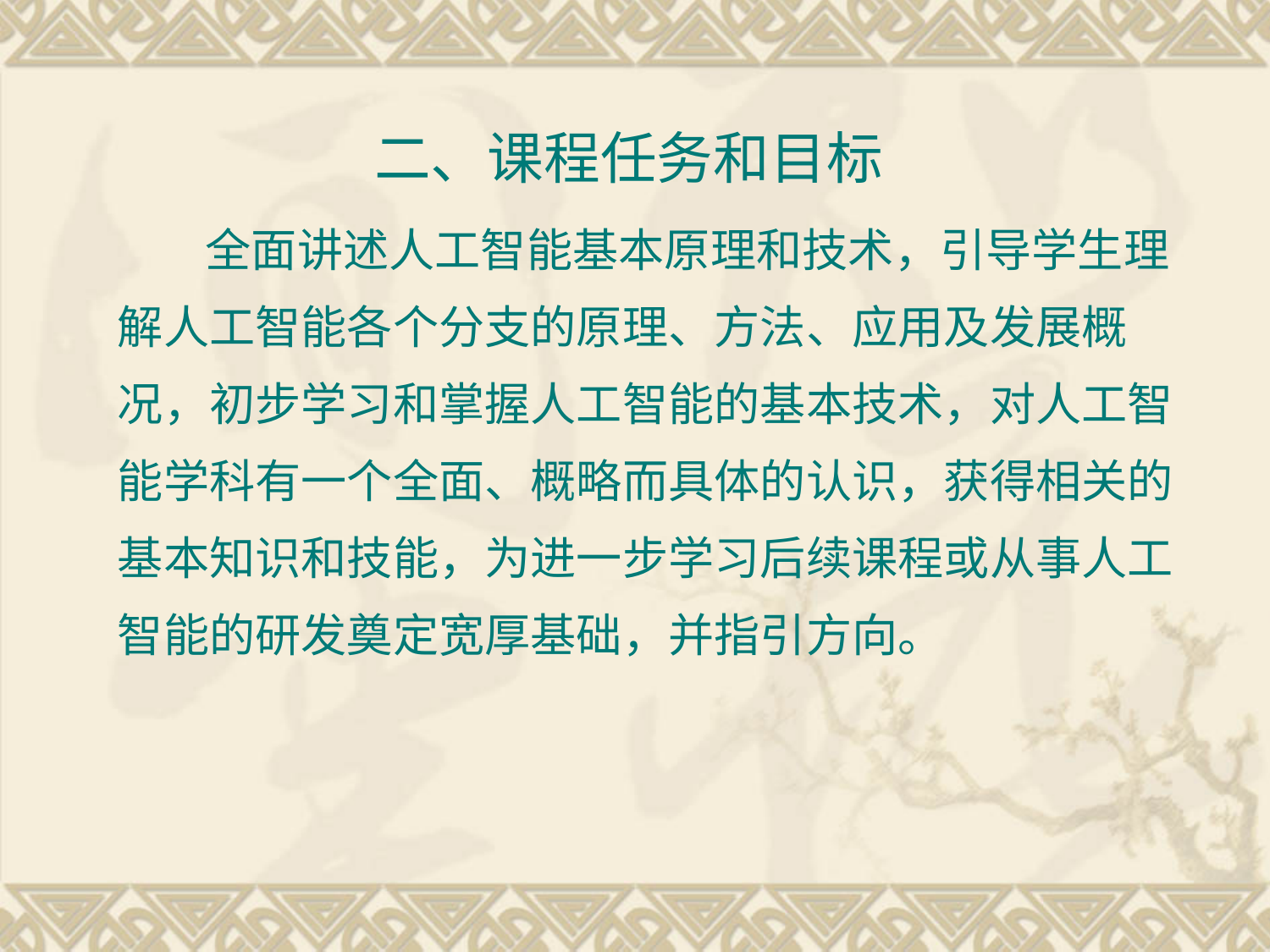

二、课程任务和目标
            全面讲述人工智能基本原理和技术，引导学生理解人工智能各个分支的原理、方法、应用及发展概况，初步学习和掌握人工智能的基本技术，对人工智能学科有一个全面、概略而具体的认识，获得相关的基本知识和技能，为进一步学习后续课程或从事人工智能的研发奠定宽厚基础，并指引方向。